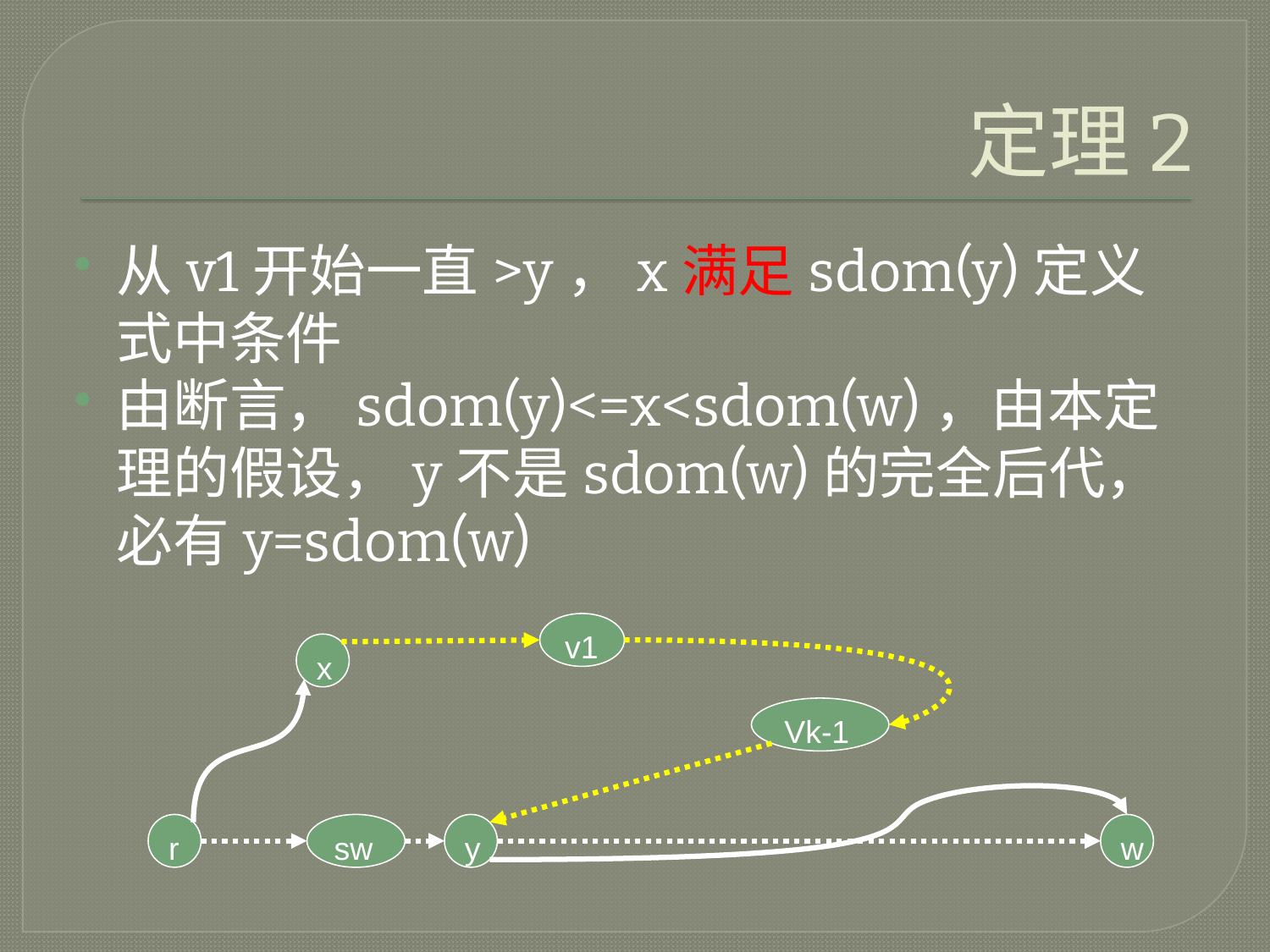

# 定理2
从v1开始一直>y，x满足sdom(y)定义式中条件
由断言，sdom(y)<=x<sdom(w)，由本定理的假设，y不是sdom(w)的完全后代，必有y=sdom(w)

v1
x
Vk-1
r
sw
y
w